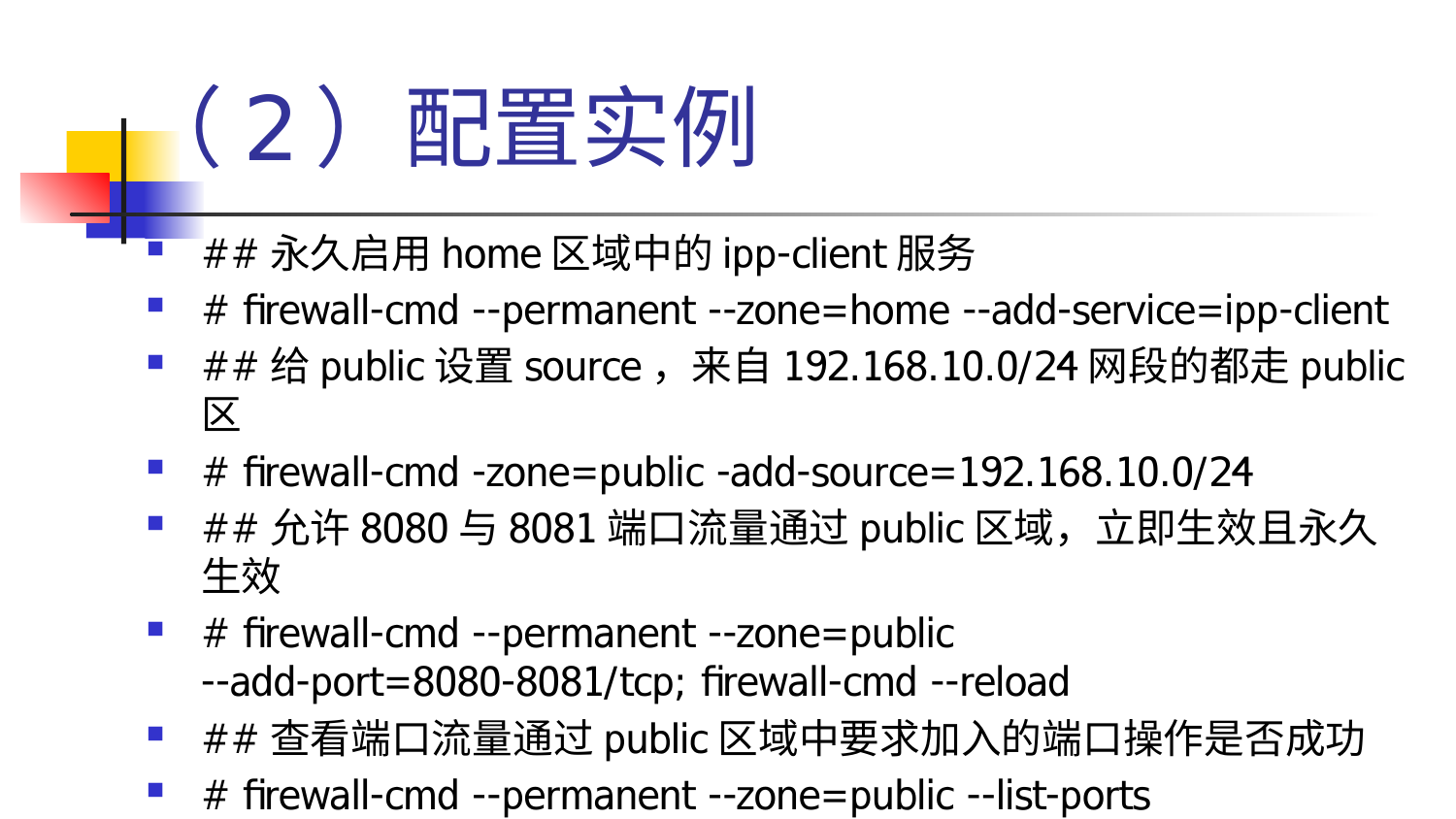

# （2）配置实例
##永久启用home区域中的ipp-client服务
# firewall-cmd --permanent --zone=home --add-service=ipp-client
##给public设置source，来自192.168.10.0/24网段的都走public区
# firewall-cmd -zone=public -add-source=192.168.10.0/24
##允许8080与8081端口流量通过public区域，立即生效且永久生效
# firewall-cmd --permanent --zone=public --add-port=8080-8081/tcp; firewall-cmd --reload
##查看端口流量通过public区域中要求加入的端口操作是否成功
# firewall-cmd --permanent --zone=public --list-ports 8080-8081/tcp